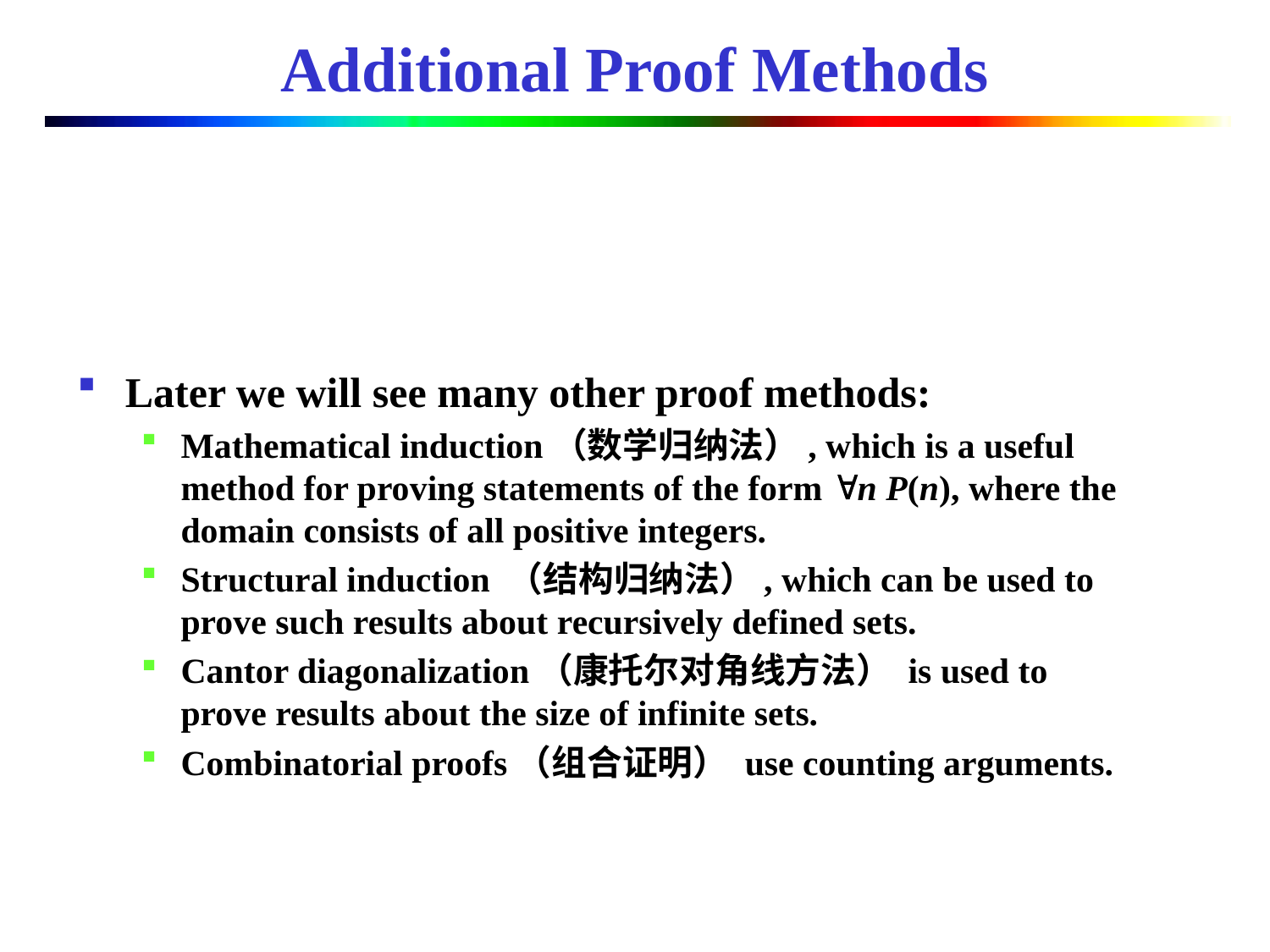

# Additional Proof Methods
Later we will see many other proof methods:
Mathematical induction（数学归纳法）, which is a useful method for proving statements of the form ∀n P(n), where the domain consists of all positive integers.
Structural induction （结构归纳法）, which can be used to prove such results about recursively defined sets.
Cantor diagonalization（康托尔对角线方法） is used to prove results about the size of infinite sets.
Combinatorial proofs（组合证明） use counting arguments.